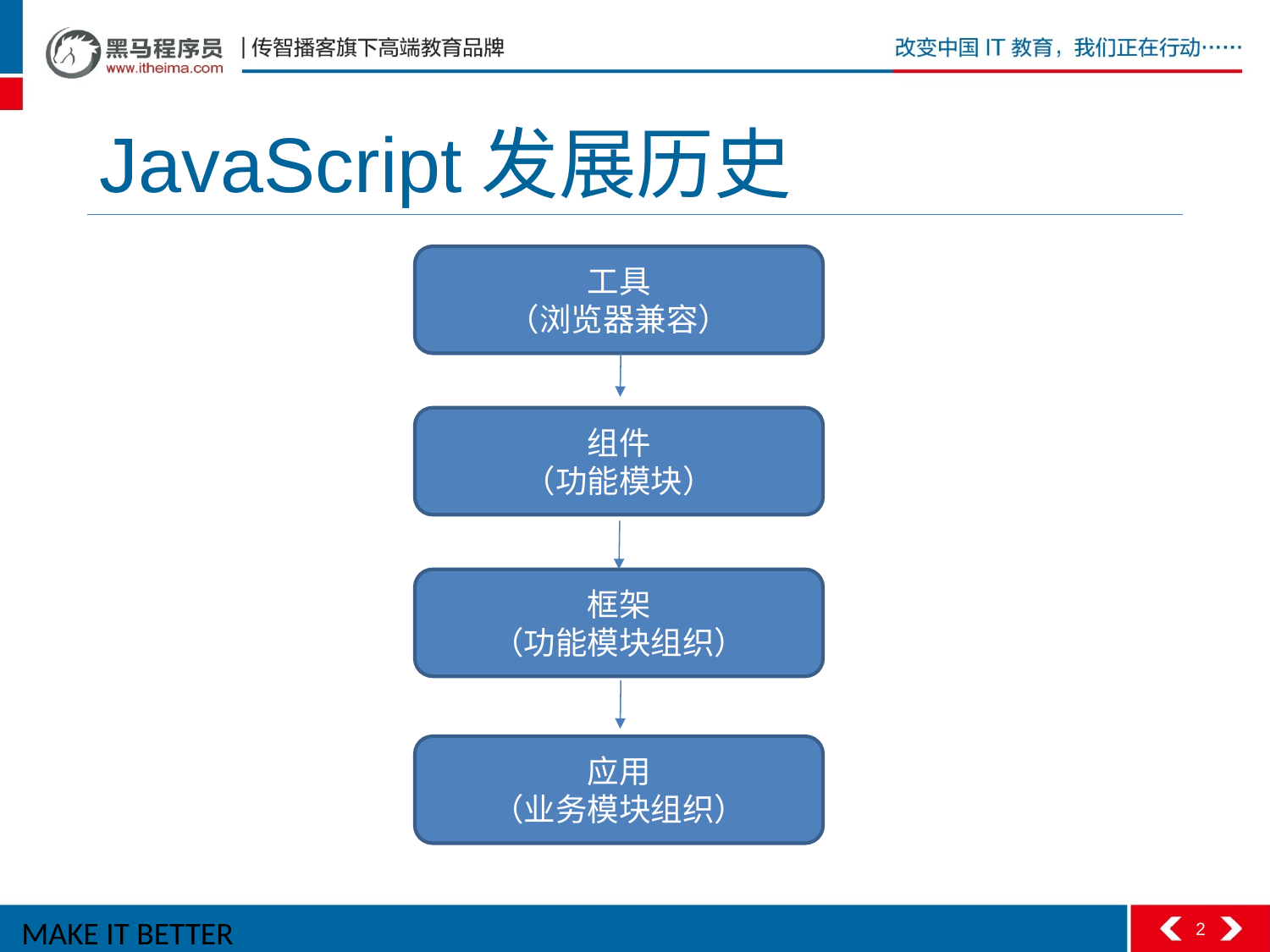

# JavaScript发展历史
工具
（浏览器兼容）
组件
（功能模块）
框架
（功能模块组织）
应用
（业务模块组织）
2
MAKE IT BETTER